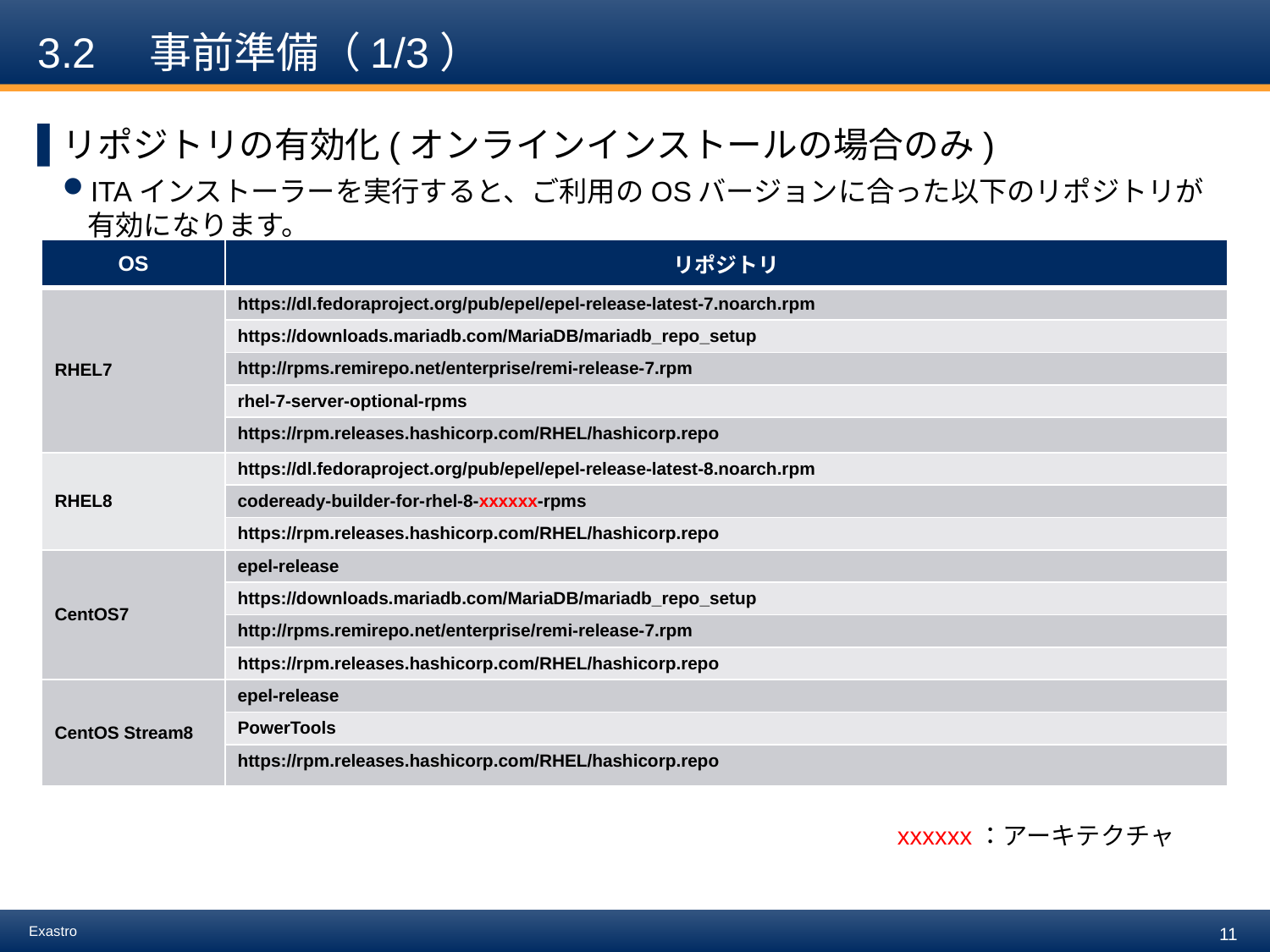

# 3.2　事前準備（1/3）
リポジトリの有効化(オンラインインストールの場合のみ)
ITAインストーラーを実行すると、ご利用のOSバージョンに合った以下のリポジトリが有効になります。
| OS | リポジトリ |
| --- | --- |
| RHEL7 | https://dl.fedoraproject.org/pub/epel/epel-release-latest-7.noarch.rpm |
|  | https://downloads.mariadb.com/MariaDB/mariadb\_repo\_setup |
|  | http://rpms.remirepo.net/enterprise/remi-release-7.rpm |
|  | rhel-7-server-optional-rpms |
|  | https://rpm.releases.hashicorp.com/RHEL/hashicorp.repo |
| RHEL8 | https://dl.fedoraproject.org/pub/epel/epel-release-latest-8.noarch.rpm |
|  | codeready-builder-for-rhel-8-xxxxxx-rpms |
|  | https://rpm.releases.hashicorp.com/RHEL/hashicorp.repo |
| CentOS7 | epel-release |
|  | https://downloads.mariadb.com/MariaDB/mariadb\_repo\_setup |
|  | http://rpms.remirepo.net/enterprise/remi-release-7.rpm |
|  | https://rpm.releases.hashicorp.com/RHEL/hashicorp.repo |
| CentOS Stream8 | epel-release |
|  | PowerTools |
|  | https://rpm.releases.hashicorp.com/RHEL/hashicorp.repo |
xxxxxx：アーキテクチャ